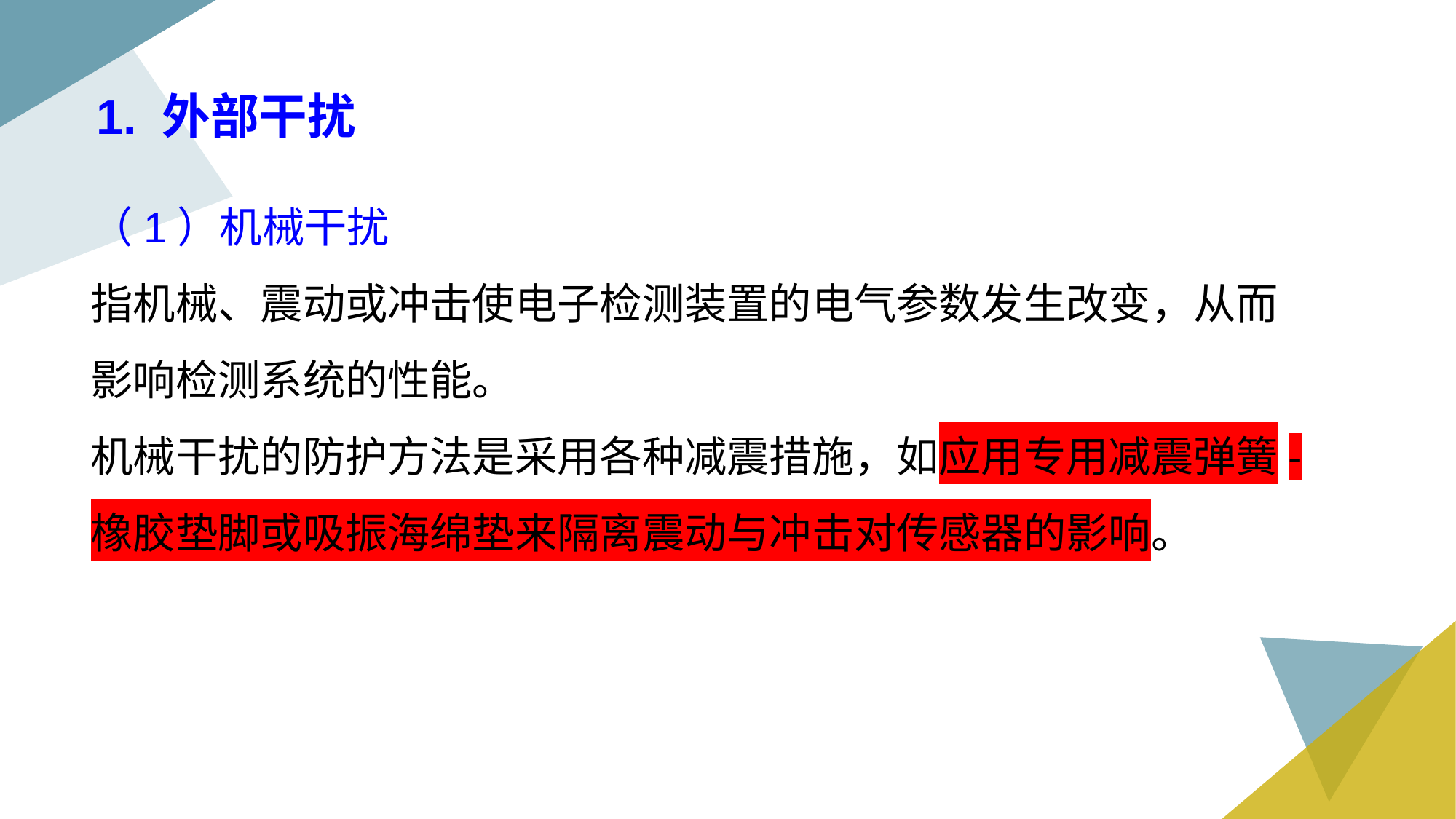

1. 外部干扰
（1）机械干扰
指机械、震动或冲击使电子检测装置的电气参数发生改变，从而影响检测系统的性能。
机械干扰的防护方法是采用各种减震措施，如应用专用减震弹簧-橡胶垫脚或吸振海绵垫来隔离震动与冲击对传感器的影响。